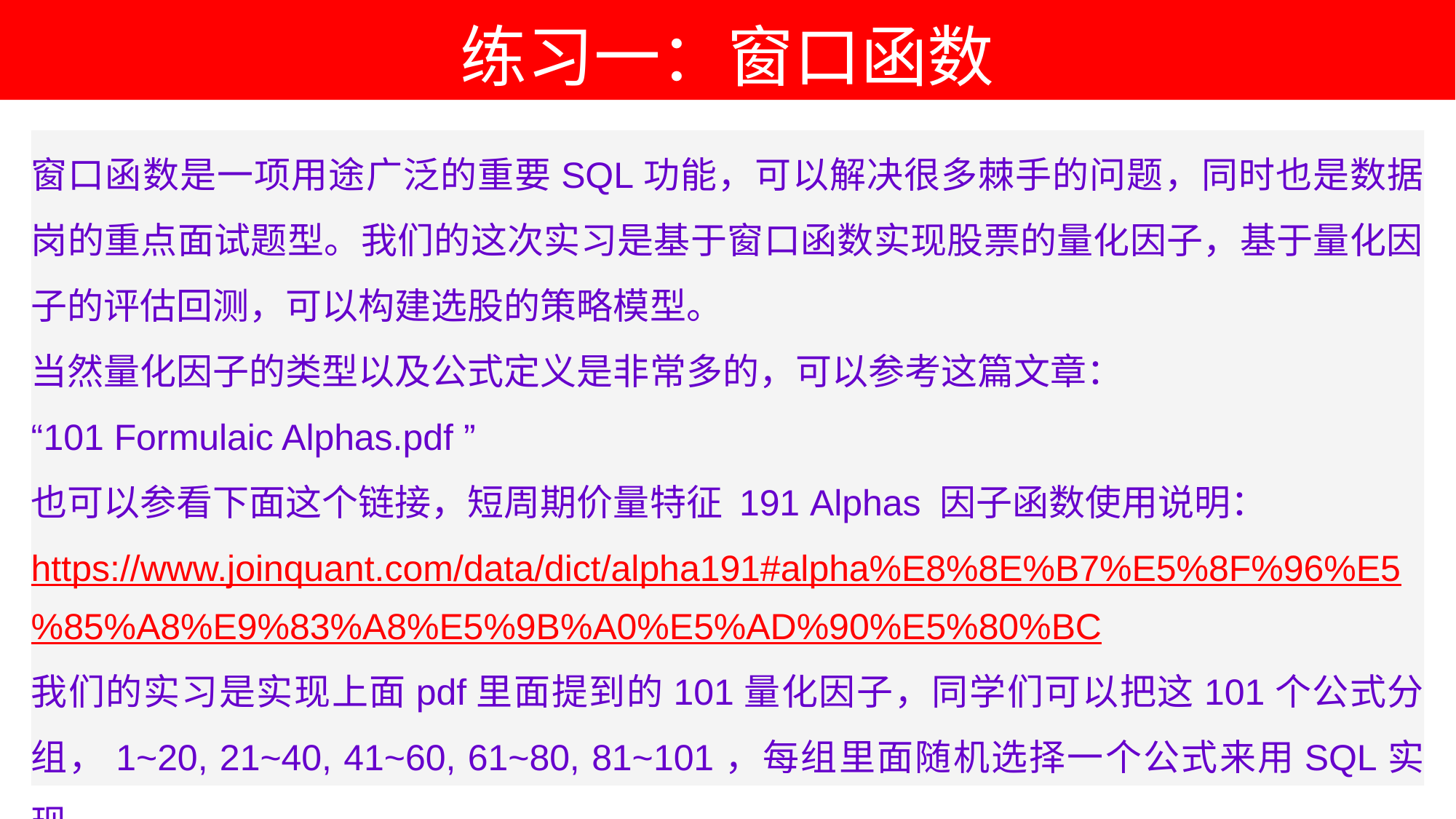

# 练习一：窗口函数
窗口函数是一项用途广泛的重要SQL功能，可以解决很多棘手的问题，同时也是数据岗的重点面试题型。我们的这次实习是基于窗口函数实现股票的量化因子，基于量化因子的评估回测，可以构建选股的策略模型。
当然量化因子的类型以及公式定义是非常多的，可以参考这篇文章：
“101 Formulaic Alphas.pdf ”
也可以参看下面这个链接，短周期价量特征 191 Alphas 因子函数使用说明：
https://www.joinquant.com/data/dict/alpha191#alpha%E8%8E%B7%E5%8F%96%E5%85%A8%E9%83%A8%E5%9B%A0%E5%AD%90%E5%80%BC
我们的实习是实现上面pdf里面提到的101量化因子，同学们可以把这101个公式分组，1~20, 21~40, 41~60, 61~80, 81~101，每组里面随机选择一个公式来用SQL实现。